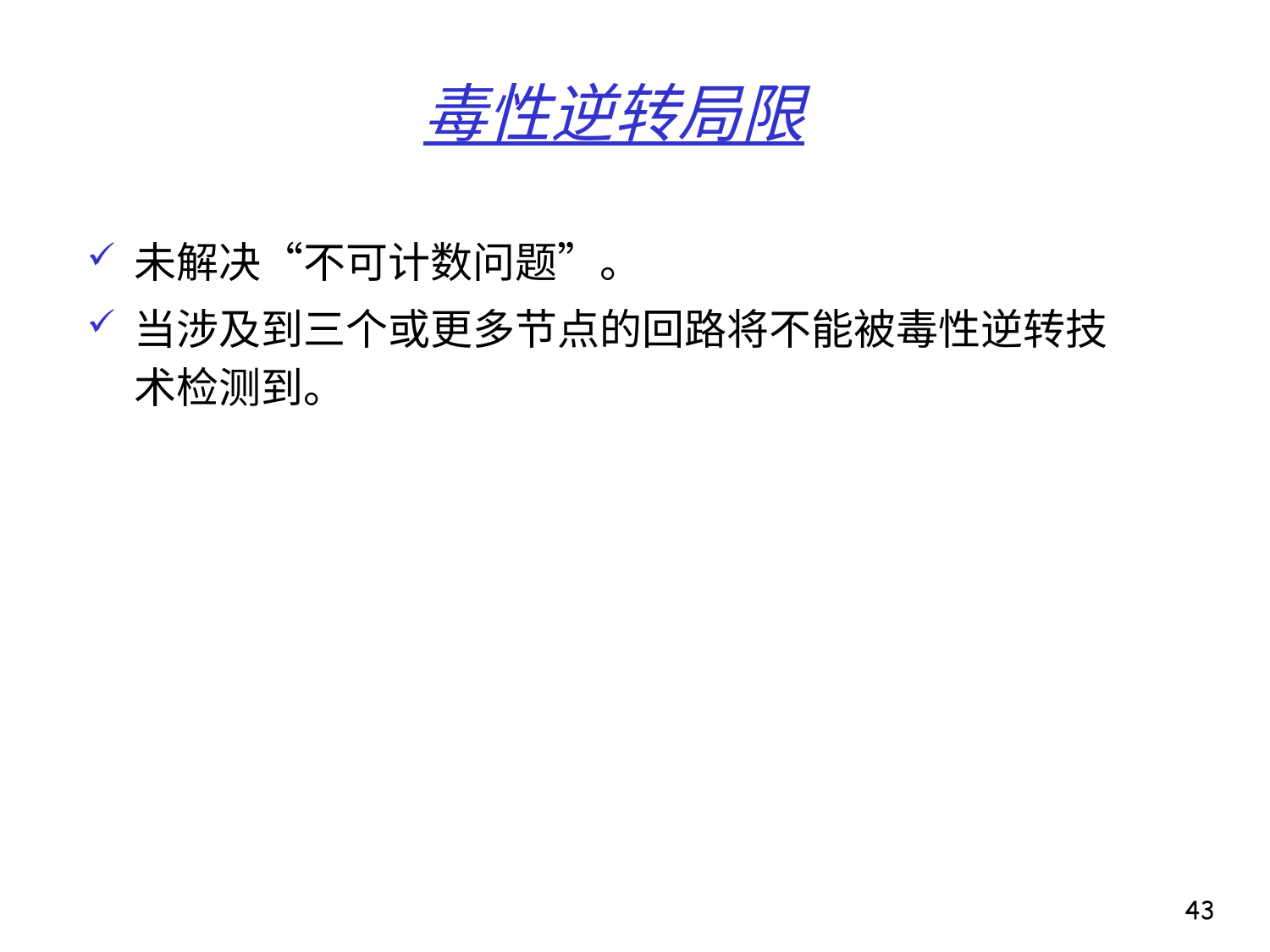

# 毒性逆转局限
未解决“不可计数问题”。
当涉及到三个或更多节点的回路将不能被毒性逆转技术检测到。
43